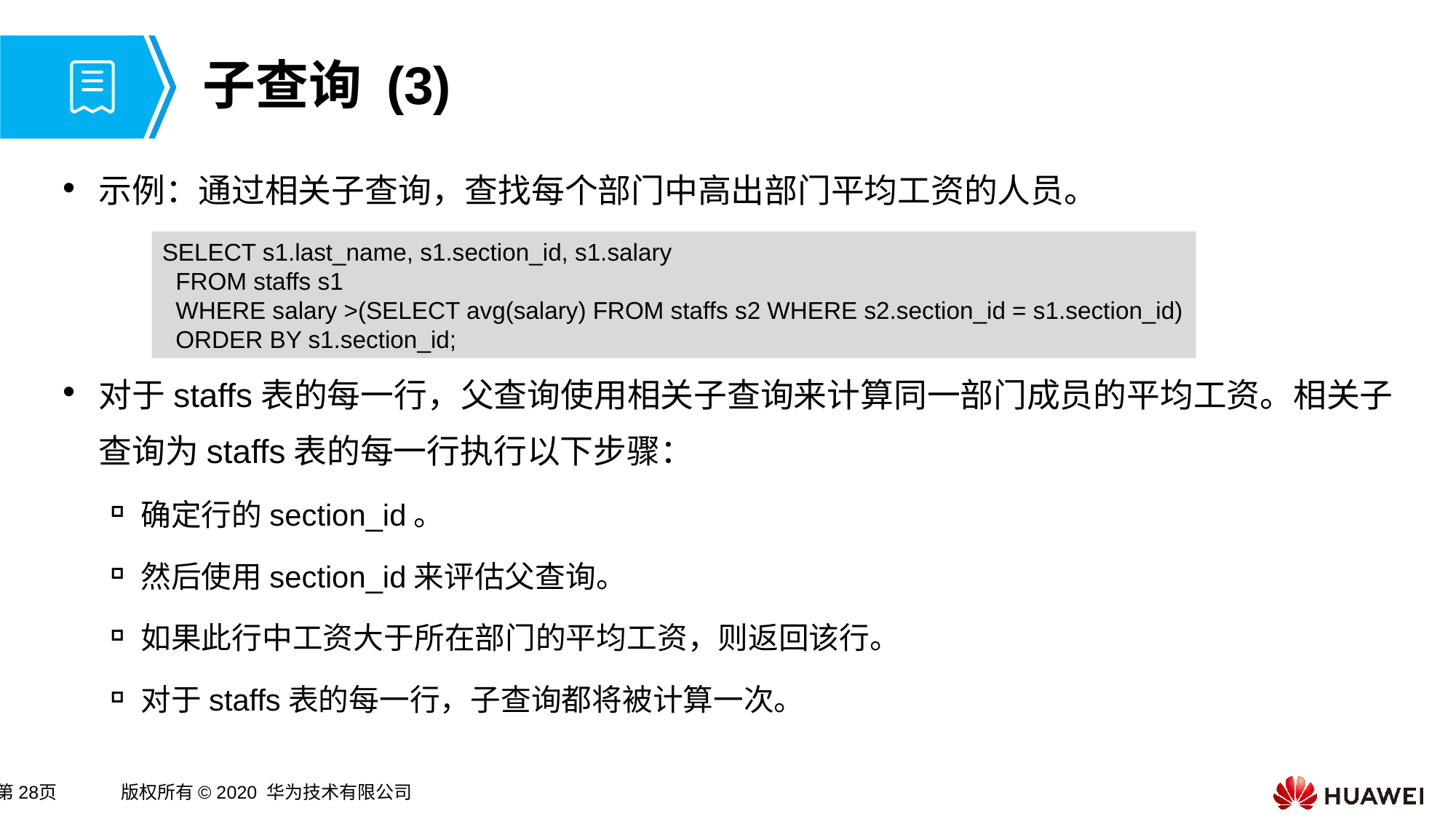

# 子查询 (3)
示例：通过相关子查询，查找每个部门中高出部门平均工资的人员。

对于staffs表的每一行，父查询使用相关子查询来计算同一部门成员的平均工资。相关子查询为staffs表的每一行执行以下步骤：
确定行的section_id。
然后使用section_id来评估父查询。
如果此行中工资大于所在部门的平均工资，则返回该行。
对于staffs表的每一行，子查询都将被计算一次。

SELECT s1.last_name, s1.section_id, s1.salary
  FROM staffs s1
  WHERE salary >(SELECT avg(salary) FROM staffs s2 WHERE s2.section_id = s1.section_id)
  ORDER BY s1.section_id;